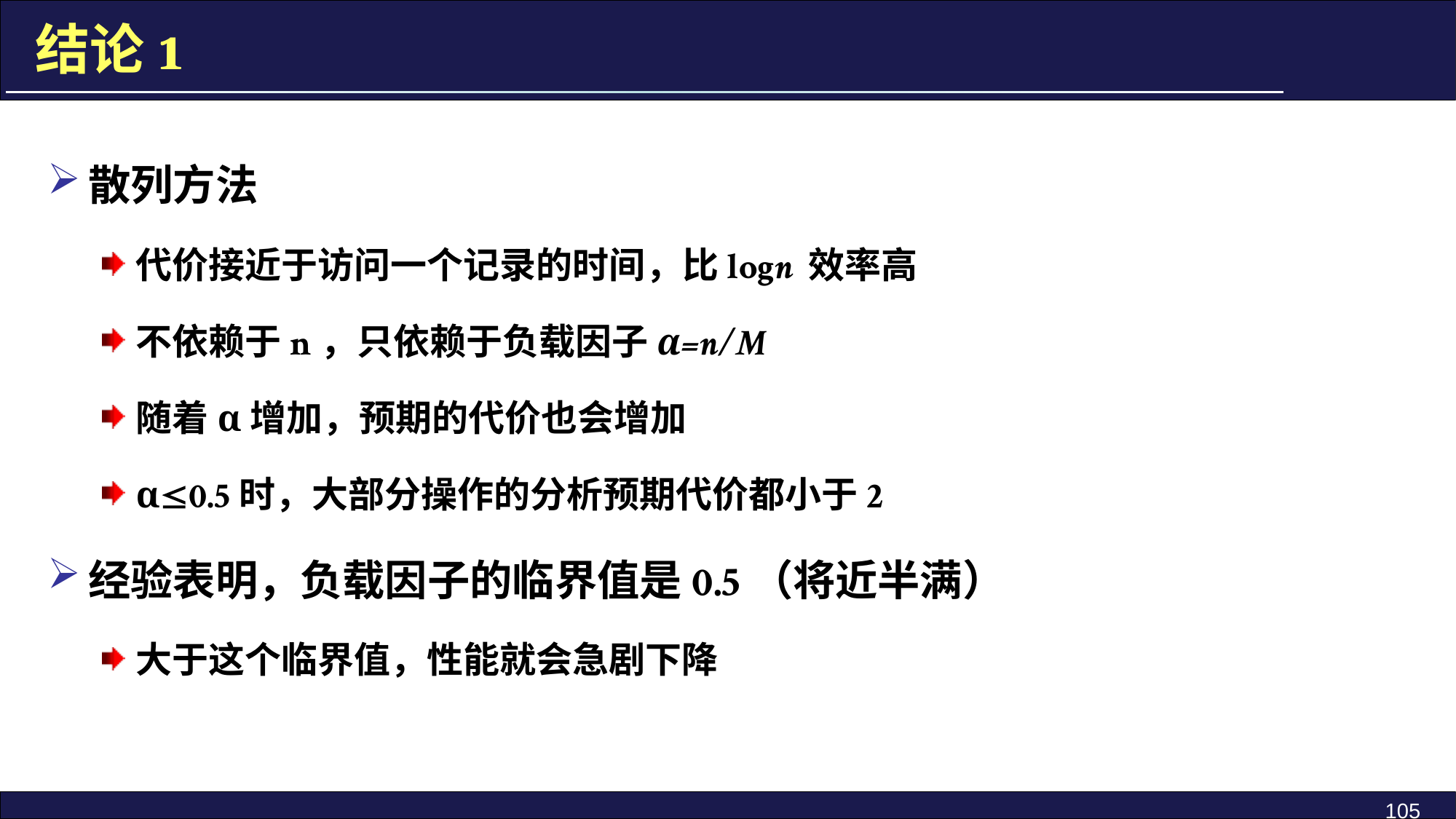

# 结论1
散列方法
代价接近于访问一个记录的时间，比logn 效率高
不依赖于n，只依赖于负载因子α=n/M
随着α增加，预期的代价也会增加
α≤0.5时，大部分操作的分析预期代价都小于2
经验表明，负载因子的临界值是0.5（将近半满）
大于这个临界值，性能就会急剧下降
105